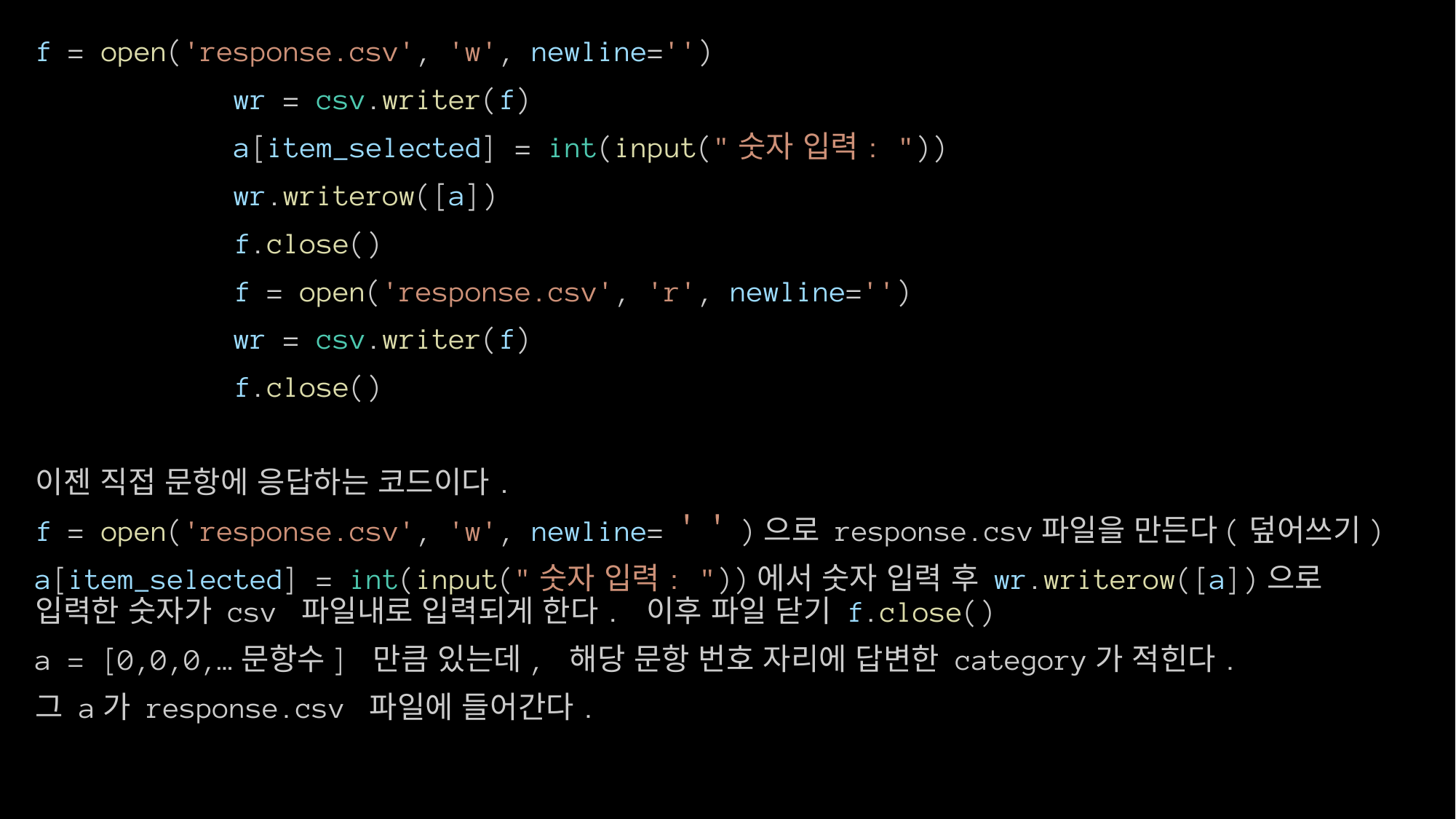

f = open('response.csv', 'w', newline='')
            wr = csv.writer(f)
            a[item_selected] = int(input("숫자 입력: "))
            wr.writerow([a])
            f.close()
            f = open('response.csv', 'r', newline='')
            wr = csv.writer(f)
            f.close()

이젠 직접 문항에 응답하는 코드이다.
f = open('response.csv', 'w', newline=＇＇)으로 response.csv파일을 만든다(덮어쓰기)
a[item_selected] = int(input("숫자 입력: "))에서 숫자 입력 후 wr.writerow([a])으로 입력한 숫자가 csv 파일내로 입력되게 한다. 이후 파일 닫기 f.close()
a = [0,0,0,…문항수] 만큼 있는데, 해당 문항 번호 자리에 답변한 category가 적힌다.
그 a가 response.csv 파일에 들어간다.